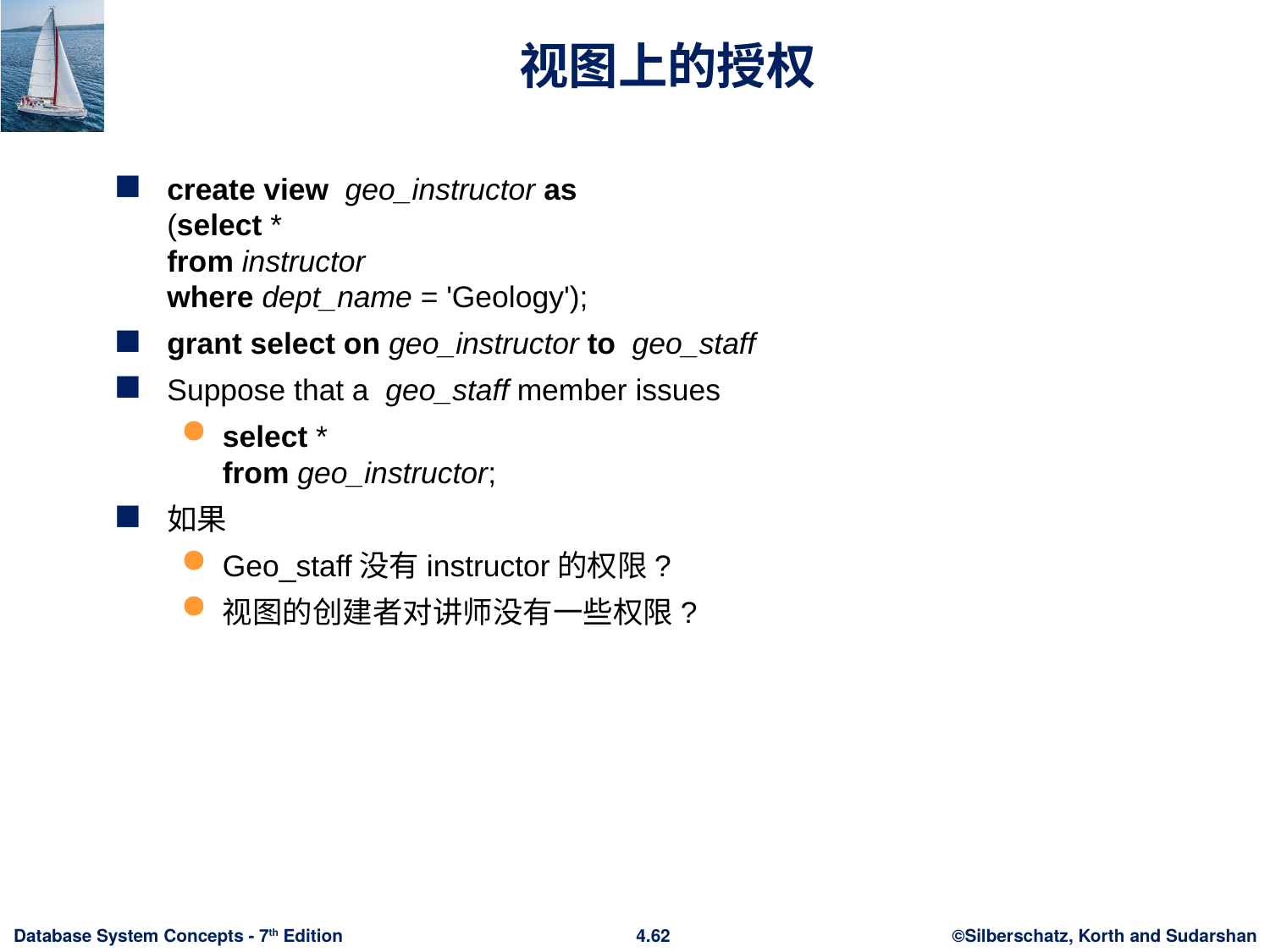

# 视图上的授权
create view  geo_instructor as
(select *
from instructor
where dept_name = 'Geology');
grant select on geo_instructor to  geo_staff
Suppose that a  geo_staff member issues
select *
from geo_instructor;
如果
Geo_staff没有instructor的权限?
视图的创建者对讲师没有一些权限?